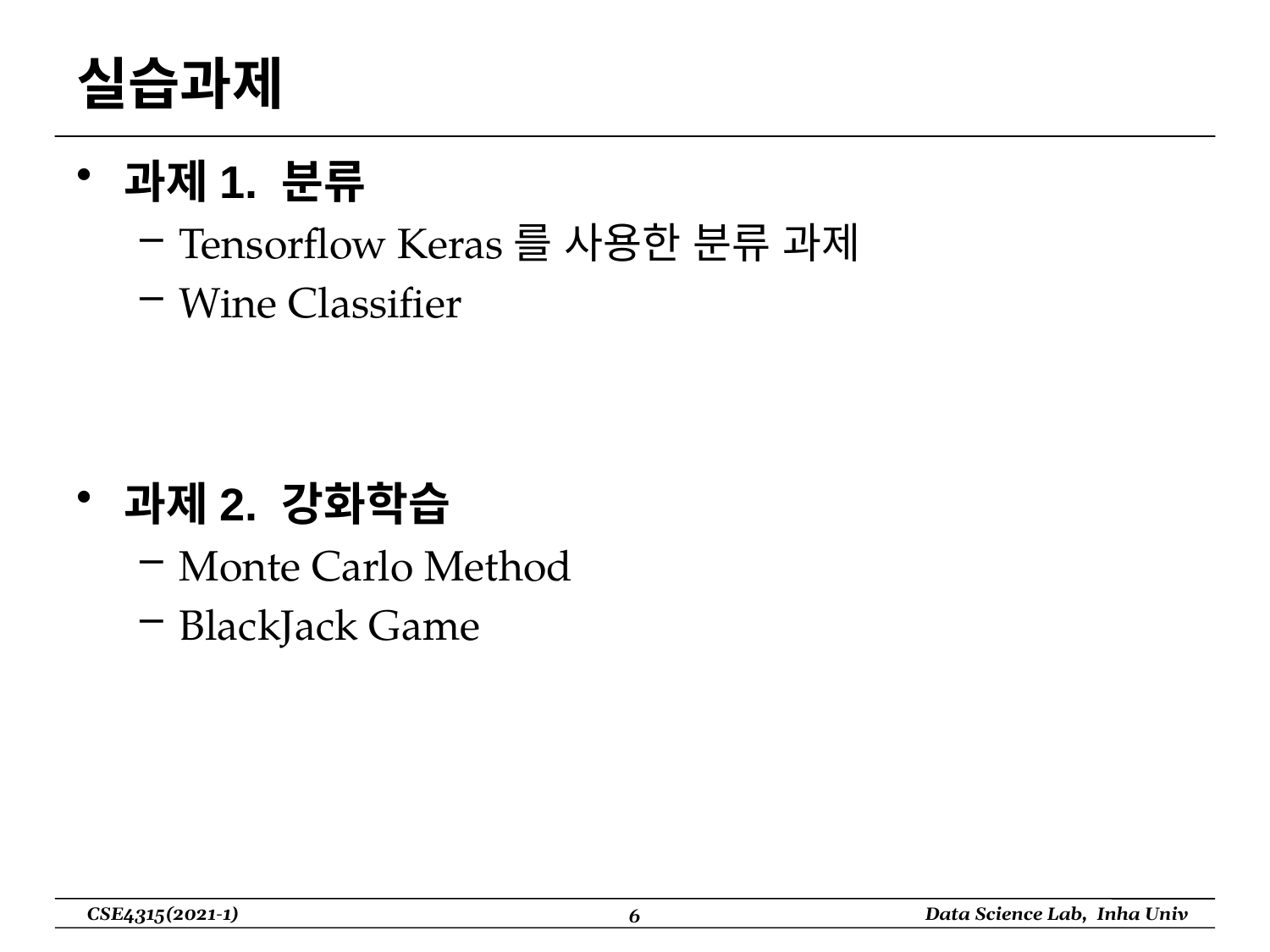

# 실습과제
과제1. 분류
Tensorflow Keras를 사용한 분류 과제
Wine Classifier

과제2. 강화학습
Monte Carlo Method
BlackJack Game

6